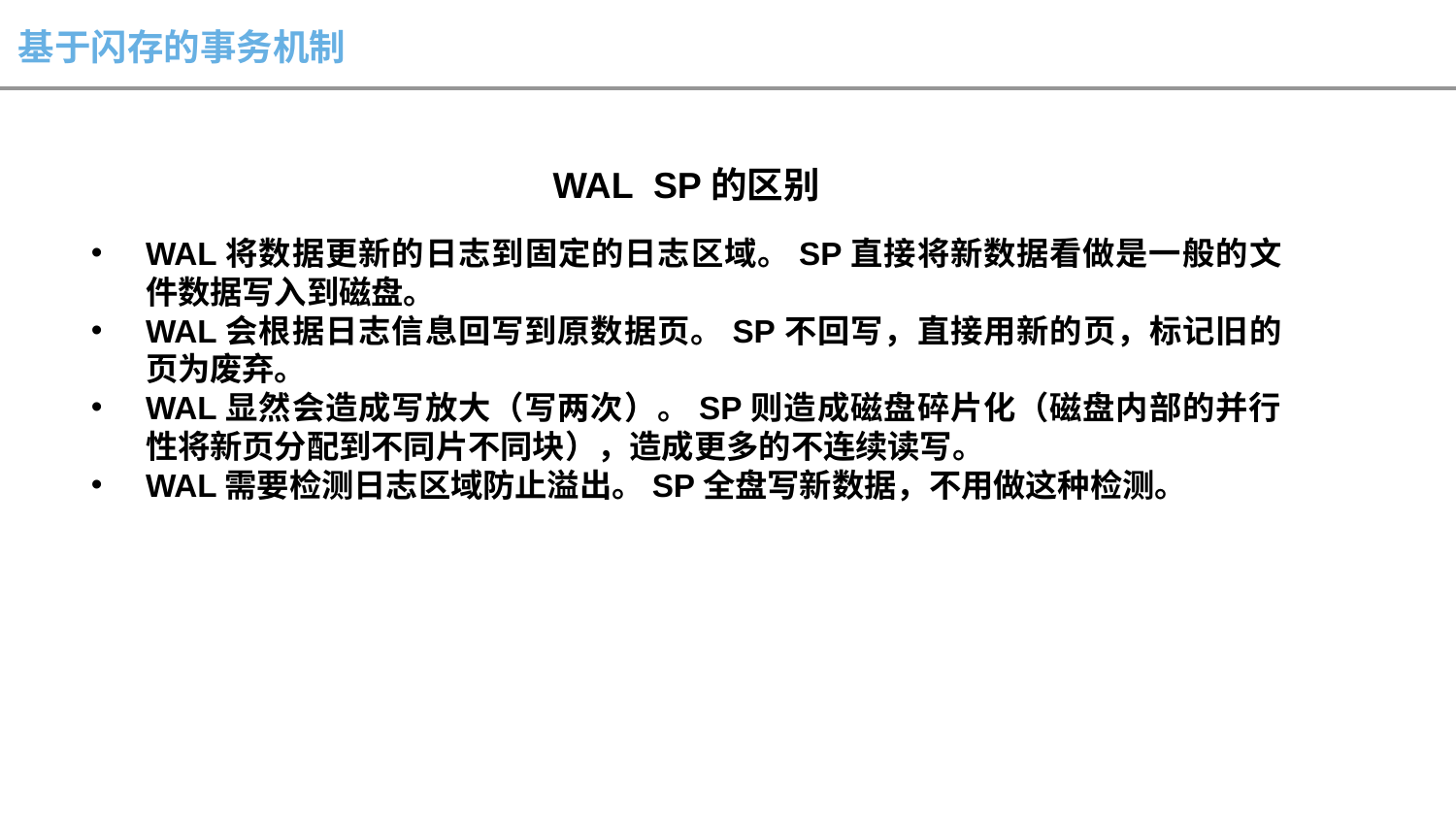

基于闪存的事务机制
WAL  SP的区别

WAL将数据更新的日志到固定的日志区域。SP直接将新数据看做是一般的文件数据写入到磁盘。
WAL会根据日志信息回写到原数据页。SP不回写，直接用新的页，标记旧的页为废弃。
WAL显然会造成写放大（写两次）。SP则造成磁盘碎片化（磁盘内部的并行性将新页分配到不同片不同块），造成更多的不连续读写。
WAL需要检测日志区域防止溢出。SP全盘写新数据，不用做这种检测。